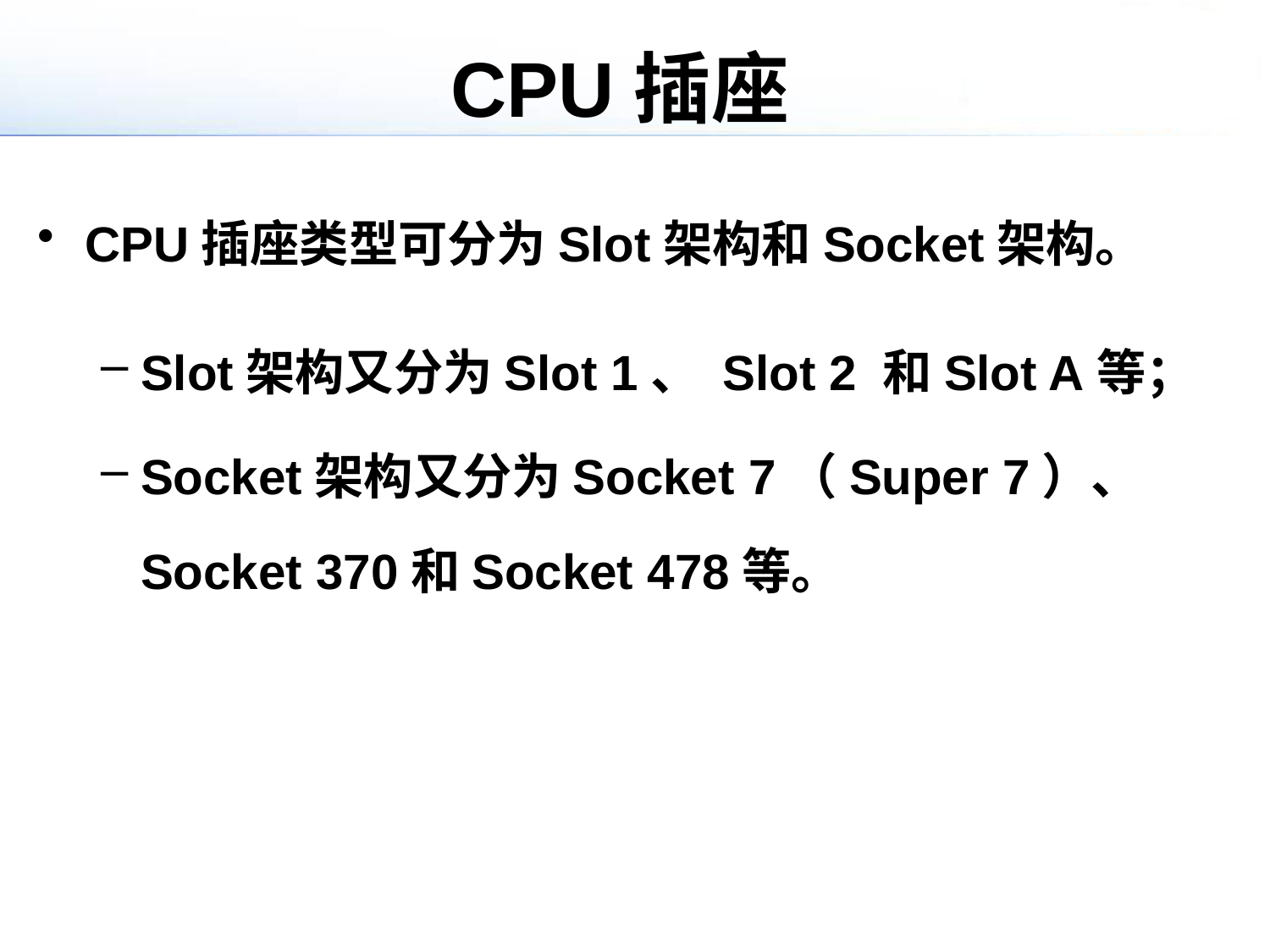

# CPU插座
CPU插座类型可分为Slot架构和Socket架构。
Slot架构又分为Slot 1、 Slot 2 和Slot A等；
Socket架构又分为Socket 7（Super 7）、 Socket 370和Socket 478等。